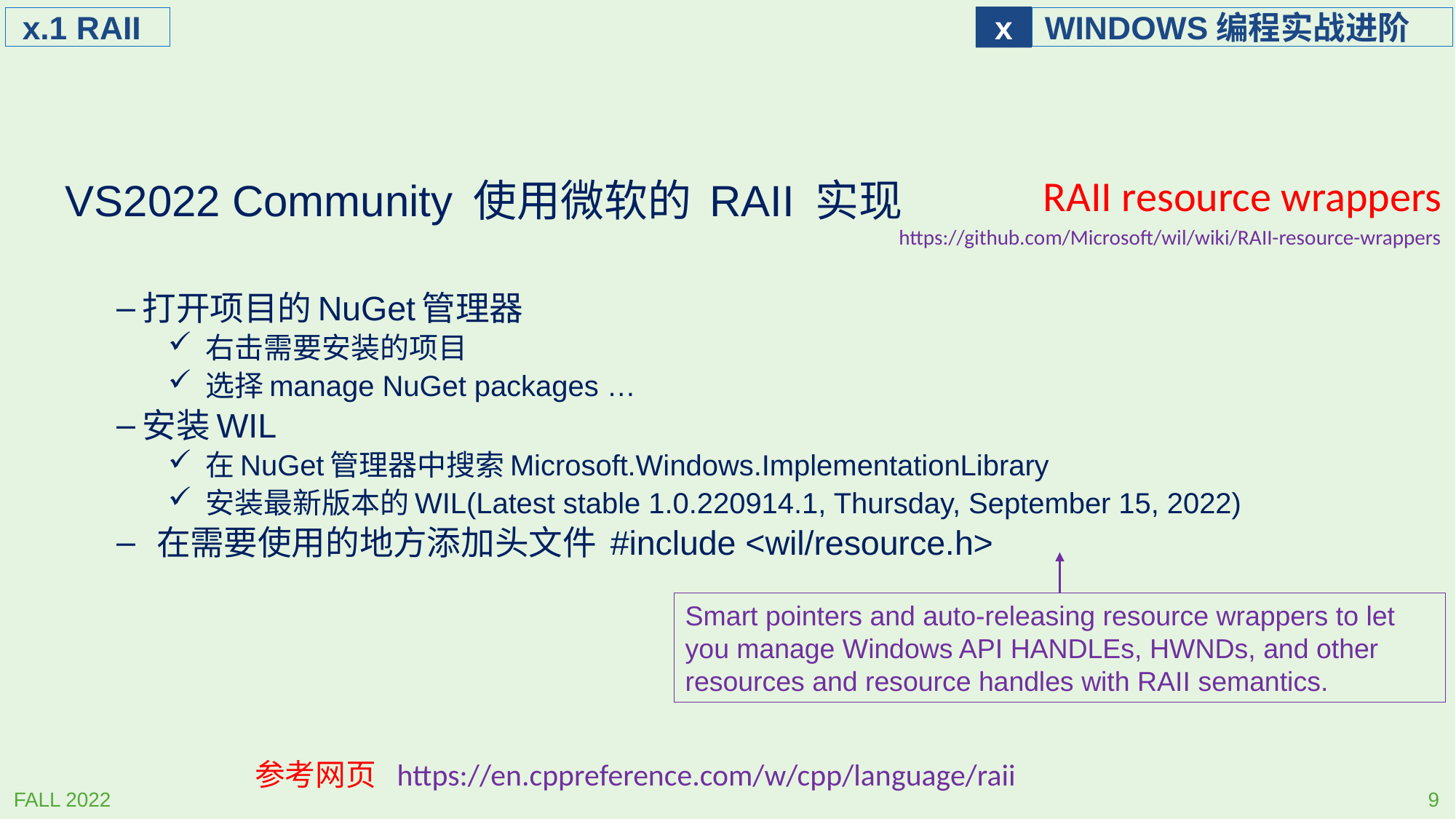

RAII resource wrappers
VS2022 Community 使用微软的 RAII 实现

打开项目的NuGet管理器
 右击需要安装的项目
 选择manage NuGet packages …
安装WIL
 在NuGet管理器中搜索Microsoft.Windows.ImplementationLibrary
 安装最新版本的WIL(Latest stable 1.0.220914.1, Thursday, September 15, 2022)
 在需要使用的地方添加头文件 #include <wil/resource.h>
https://github.com/Microsoft/wil/wiki/RAII-resource-wrappers
Smart pointers and auto-releasing resource wrappers to let you manage Windows API HANDLEs, HWNDs, and other resources and resource handles with RAII semantics.
参考网页  https://en.cppreference.com/w/cpp/language/raii